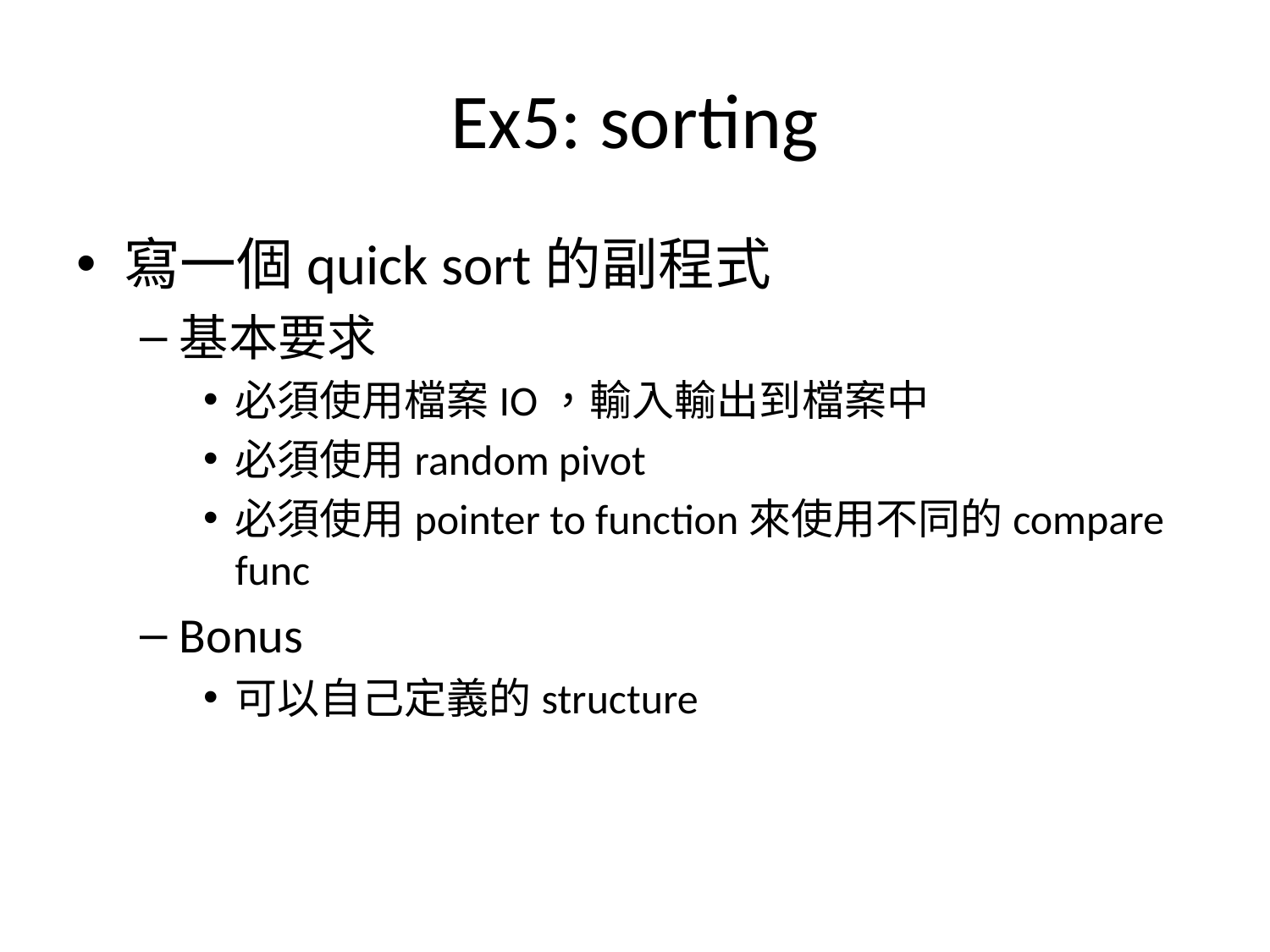

# Ex5: sorting
寫一個quick sort的副程式
基本要求
必須使用檔案IO，輸入輸出到檔案中
必須使用random pivot
必須使用pointer to function來使用不同的compare func
Bonus
可以自己定義的structure